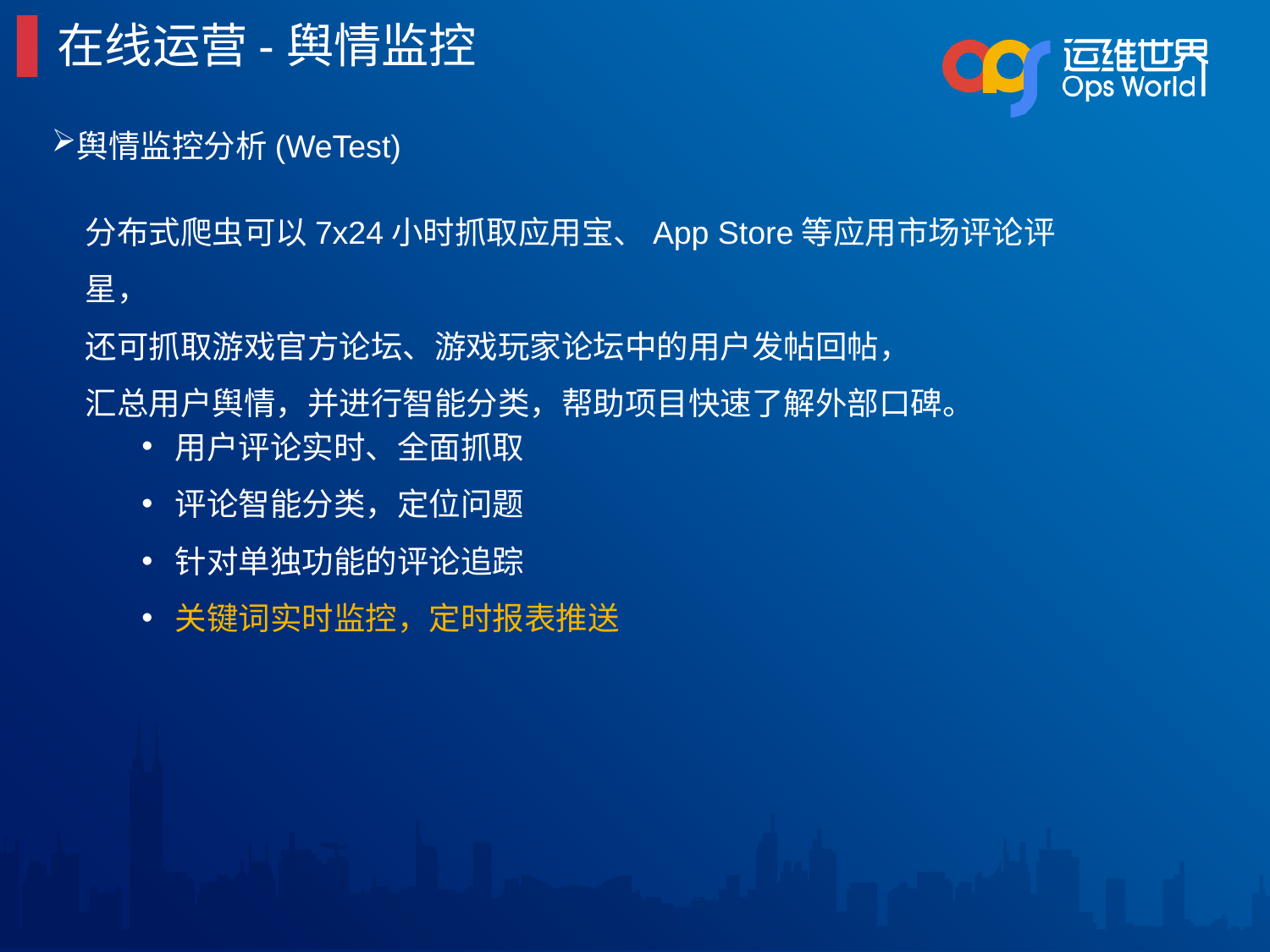

在线运营-舆情监控

舆情监控分析(WeTest)
分布式爬虫可以7x24小时抓取应用宝、App Store等应用市场评论评星，
还可抓取游戏官方论坛、游戏玩家论坛中的用户发帖回帖，
汇总用户舆情，并进行智能分类，帮助项目快速了解外部口碑。
  用户评论实时、全面抓取
  评论智能分类，定位问题
  针对单独功能的评论追踪
  关键词实时监控，定时报表推送